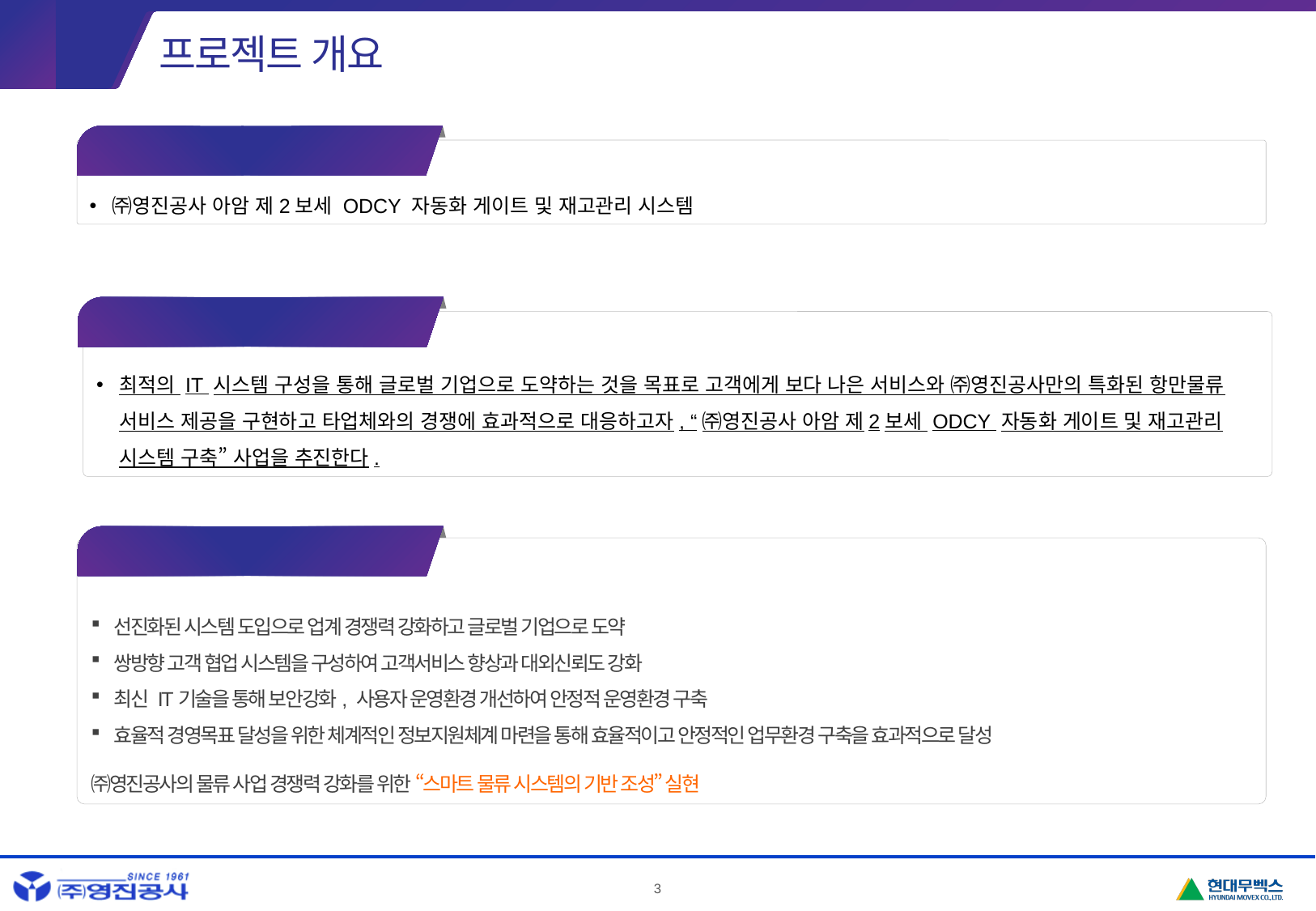

01
프로젝트 개요

1.1 프로젝트 명
㈜영진공사 아암 제2보세 ODCY 자동화 게이트 및 재고관리 시스템

1.2 배경

최적의 IT 시스템 구성을 통해 글로벌 기업으로 도약하는 것을 목표로 고객에게 보다 나은 서비스와 ㈜영진공사만의 특화된 항만물류 서비스 제공을 구현하고 타업체와의 경쟁에 효과적으로 대응하고자, “㈜영진공사 아암 제2보세 ODCY 자동화 게이트 및 재고관리 시스템 구축” 사업을 추진한다.

1.3 목적
선진화된 시스템 도입으로 업계 경쟁력 강화하고 글로벌 기업으로 도약
쌍방향 고객 협업 시스템을 구성하여 고객서비스 향상과 대외신뢰도 강화
최신 IT기술을 통해 보안강화, 사용자 운영환경 개선하여 안정적 운영환경 구축
효율적 경영목표 달성을 위한 체계적인 정보지원체계 마련을 통해 효율적이고 안정적인 업무환경 구축을 효과적으로 달성

㈜영진공사의 물류 사업 경쟁력 강화를 위한 “스마트 물류 시스템의 기반 조성” 실현